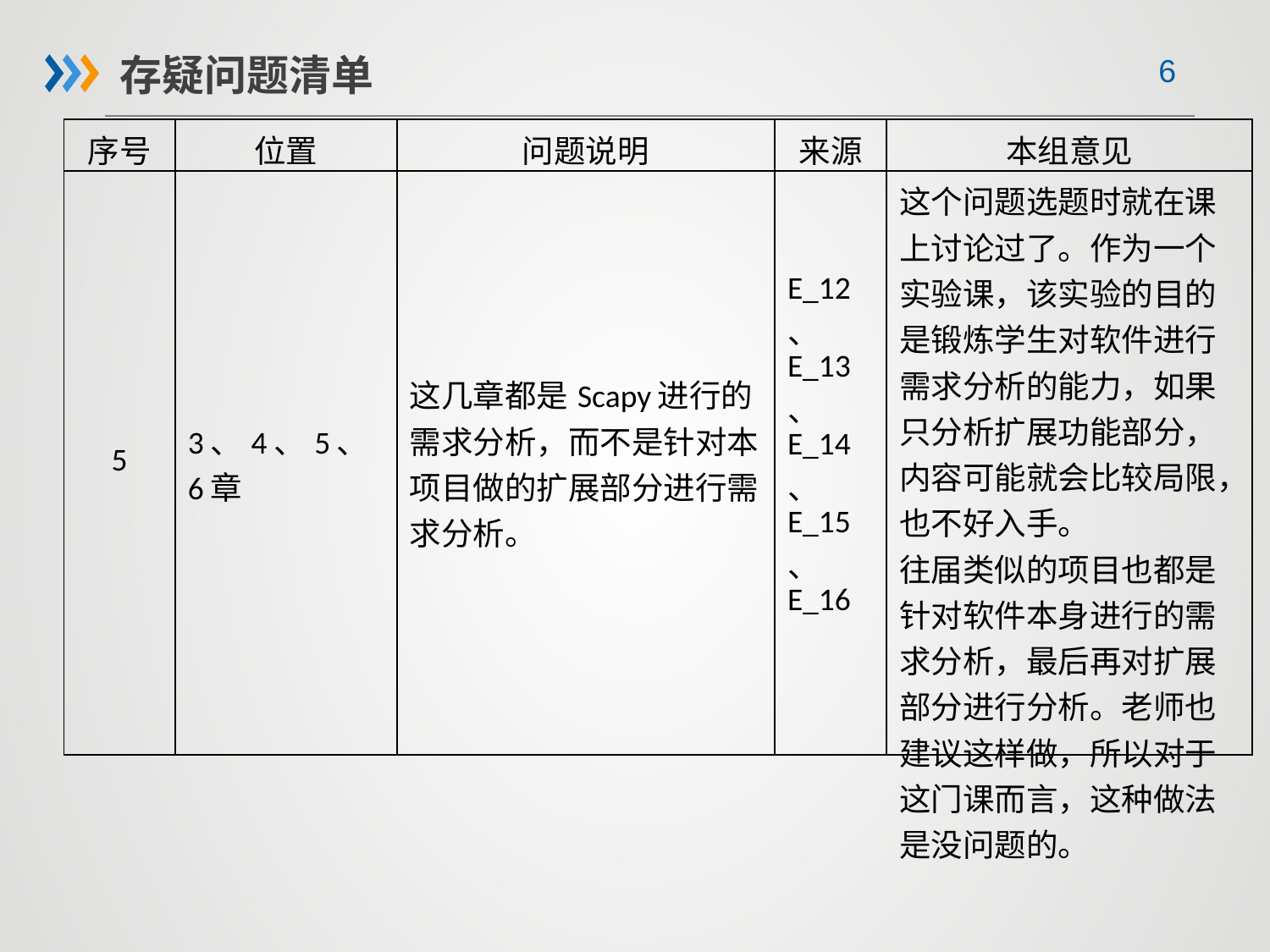

存疑问题清单
| 序号 | 位置 | 问题说明 | 来源 | 本组意见 |
| --- | --- | --- | --- | --- |
| 5 | 3、4、5、6章 | 这几章都是Scapy进行的需求分析，而不是针对本项目做的扩展部分进行需求分析。 | E\_12、 E\_13、 E\_14、 E\_15、 E\_16 | 这个问题选题时就在课上讨论过了。作为一个实验课，该实验的目的是锻炼学生对软件进行需求分析的能力，如果只分析扩展功能部分，内容可能就会比较局限，也不好入手。 往届类似的项目也都是针对软件本身进行的需求分析，最后再对扩展部分进行分析。老师也建议这样做，所以对于这门课而言，这种做法是没问题的。 |